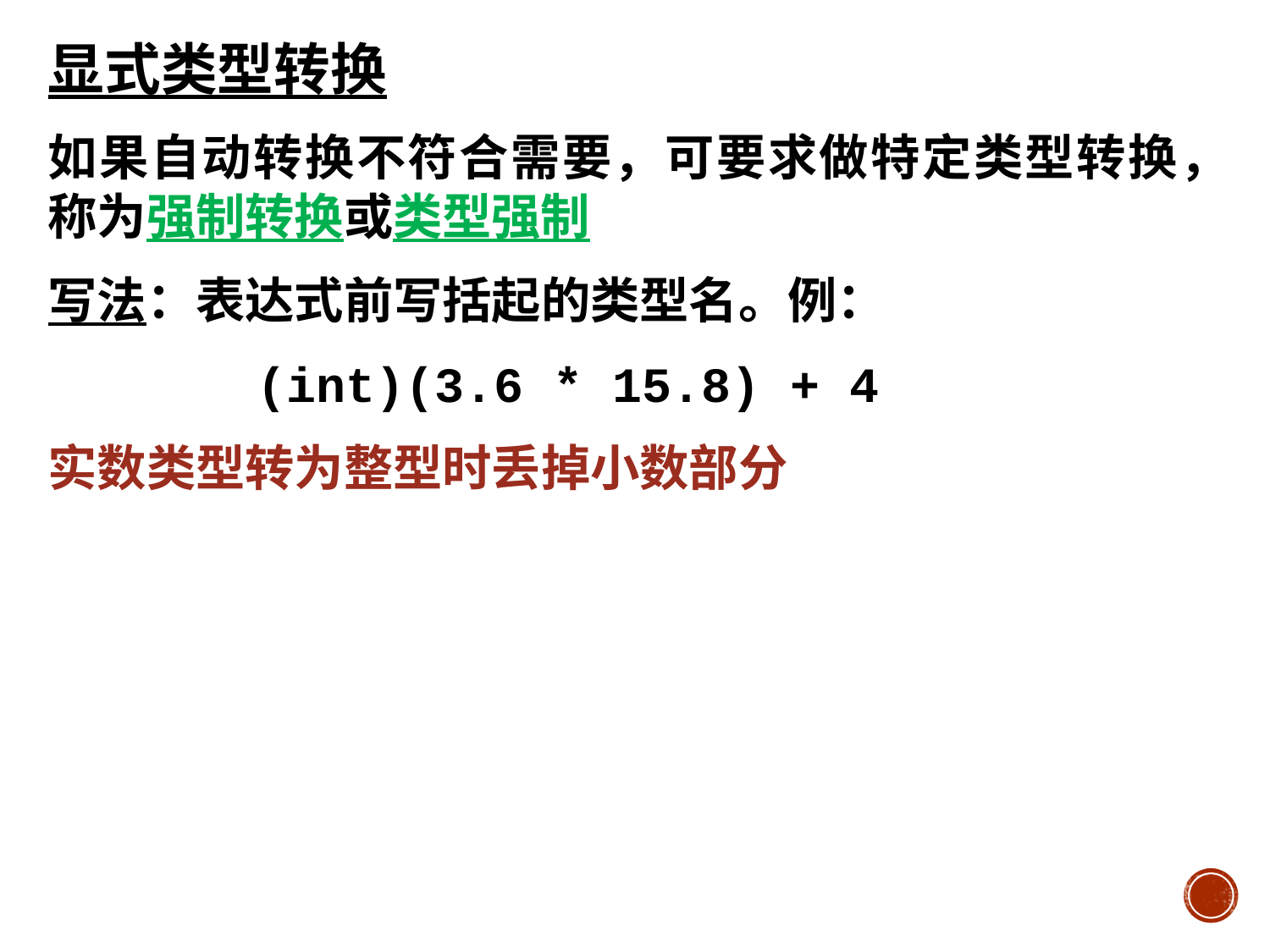

显式类型转换
如果自动转换不符合需要，可要求做特定类型转换，称为强制转换或类型强制
写法：表达式前写括起的类型名。例：
　　　　(int)(3.6 * 15.8) + 4
实数类型转为整型时丢掉小数部分

63